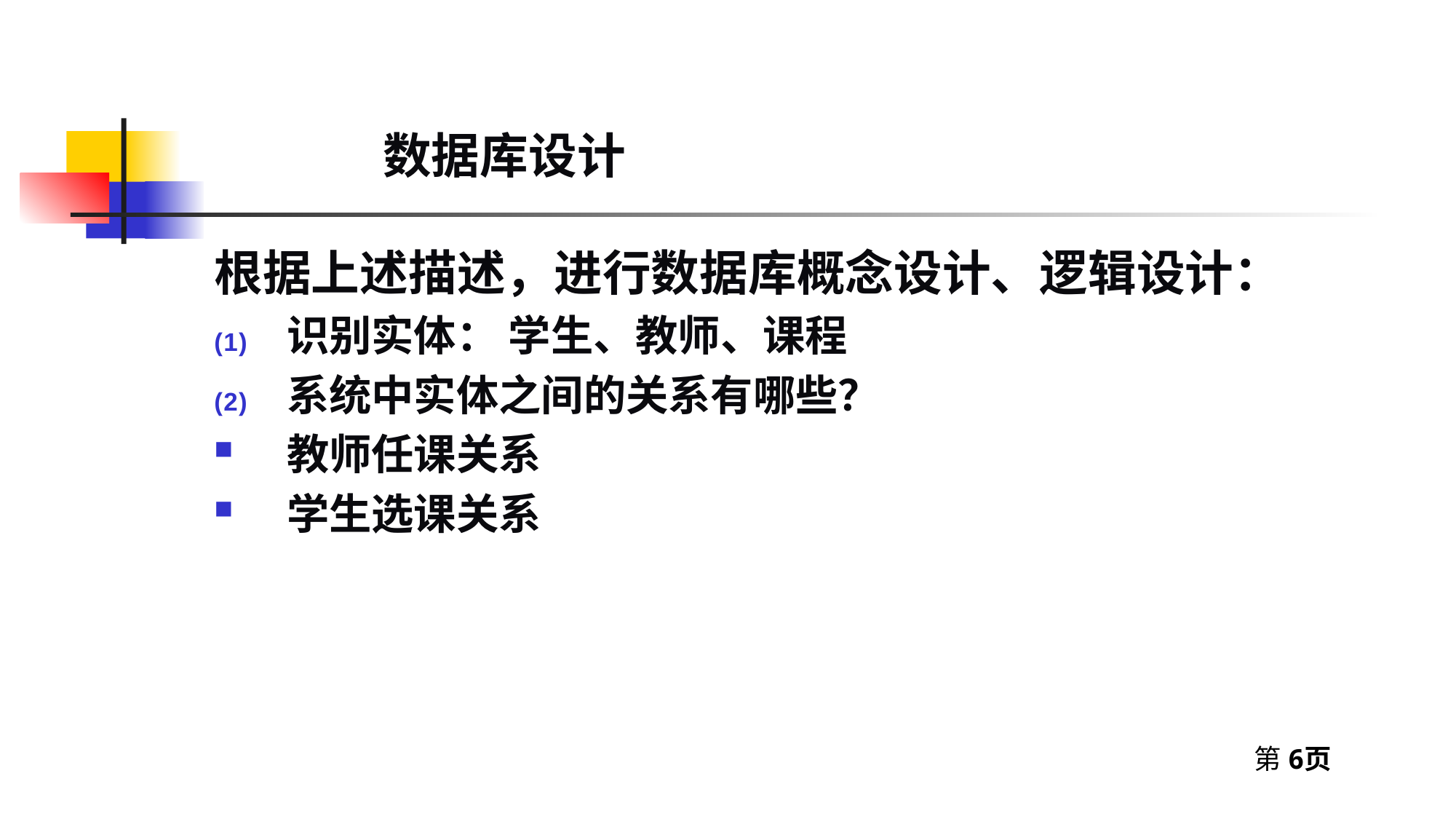

数据库设计
根据上述描述，进行数据库概念设计、逻辑设计：
识别实体： 学生、教师、课程
系统中实体之间的关系有哪些？
教师任课关系
学生选课关系